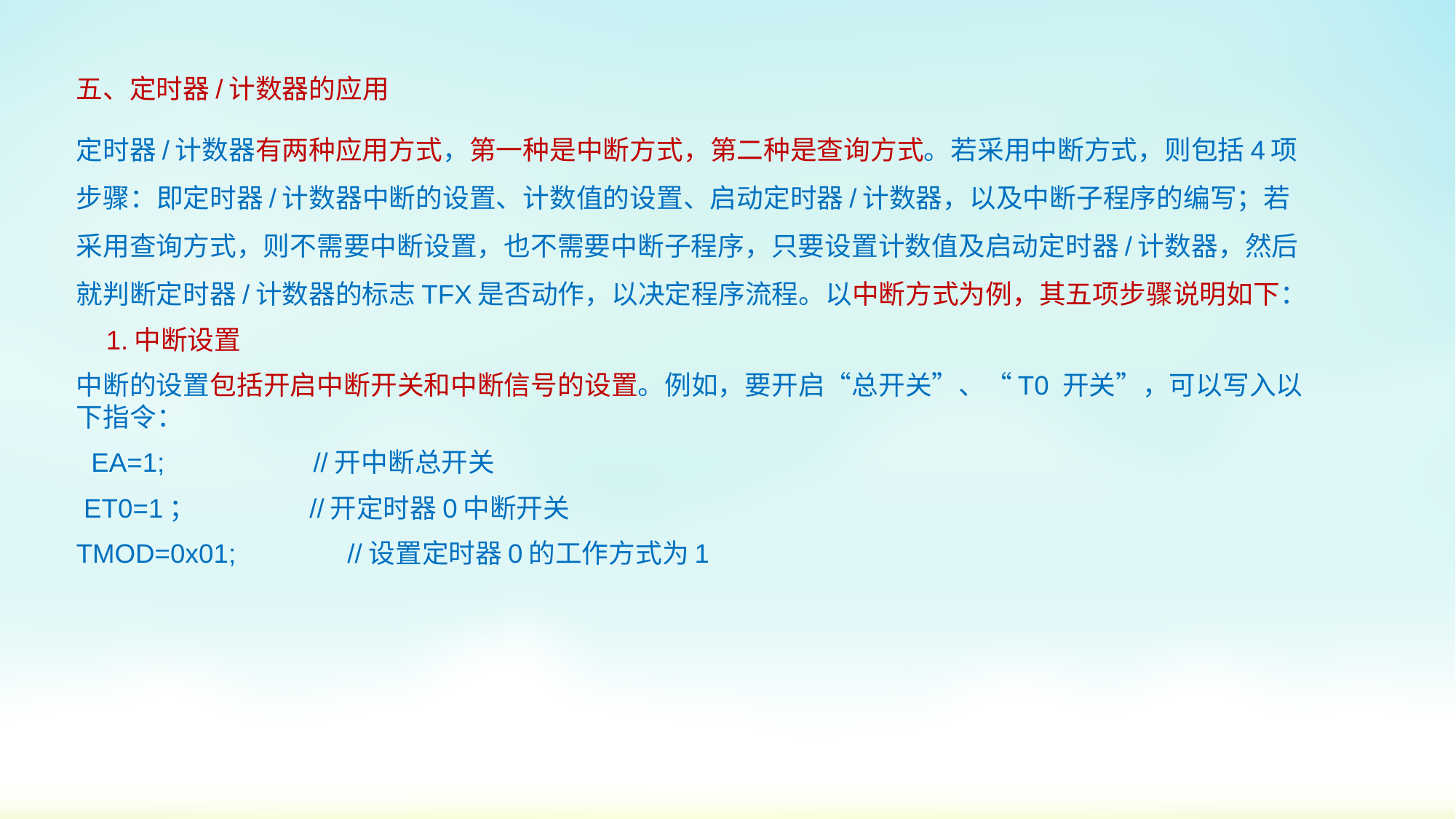

五、定时器/计数器的应用
定时器/计数器有两种应用方式，第一种是中断方式，第二种是查询方式。若采用中断方式，则包括4项步骤：即定时器/计数器中断的设置、计数值的设置、启动定时器/计数器，以及中断子程序的编写；若采用查询方式，则不需要中断设置，也不需要中断子程序，只要设置计数值及启动定时器/计数器，然后就判断定时器/计数器的标志TFX是否动作，以决定程序流程。以中断方式为例，其五项步骤说明如下：
    1.中断设置
中断的设置包括开启中断开关和中断信号的设置。例如，要开启“总开关”、“T0 开关”，可以写入以下指令：
  EA=1;                    //开中断总开关
 ET0=1；                  //开定时器0中断开关
TMOD=0x01;               //设置定时器0的工作方式为1